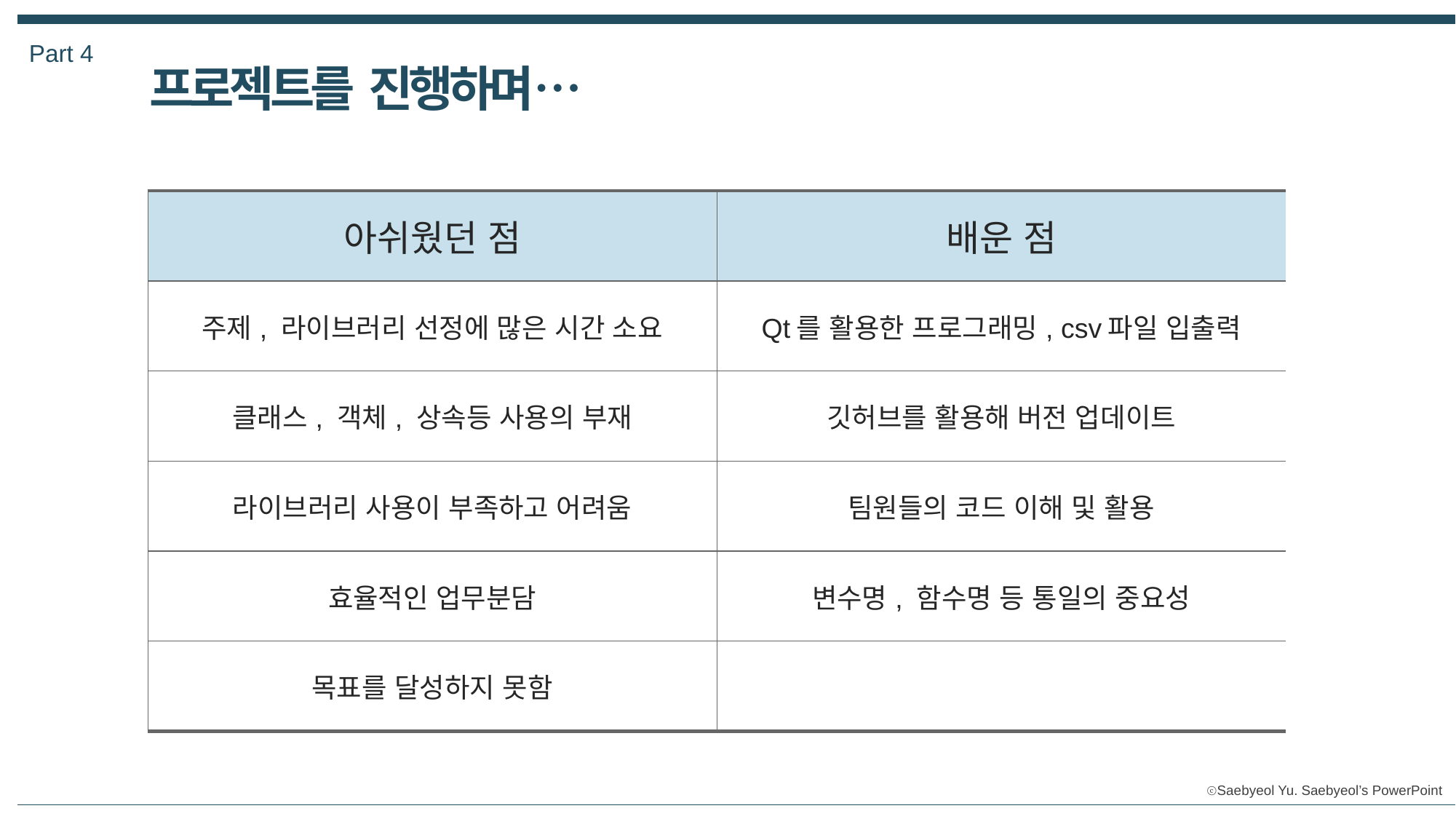

Part 4
프로젝트를  진행하며…
| 아쉬웠던 점 | 배운 점 |
| --- | --- |
| 주제, 라이브러리 선정에 많은 시간 소요 | Qt를 활용한 프로그래밍, csv파일 입출력 |
| 클래스, 객체, 상속등 사용의 부재 | 깃허브를 활용해 버전 업데이트 |
| 라이브러리 사용이 부족하고 어려움 | 팀원들의 코드 이해 및 활용 |
| 효율적인 업무분담 | 변수명, 함수명 등 통일의 중요성 |
| 목표를 달성하지 못함 |  |